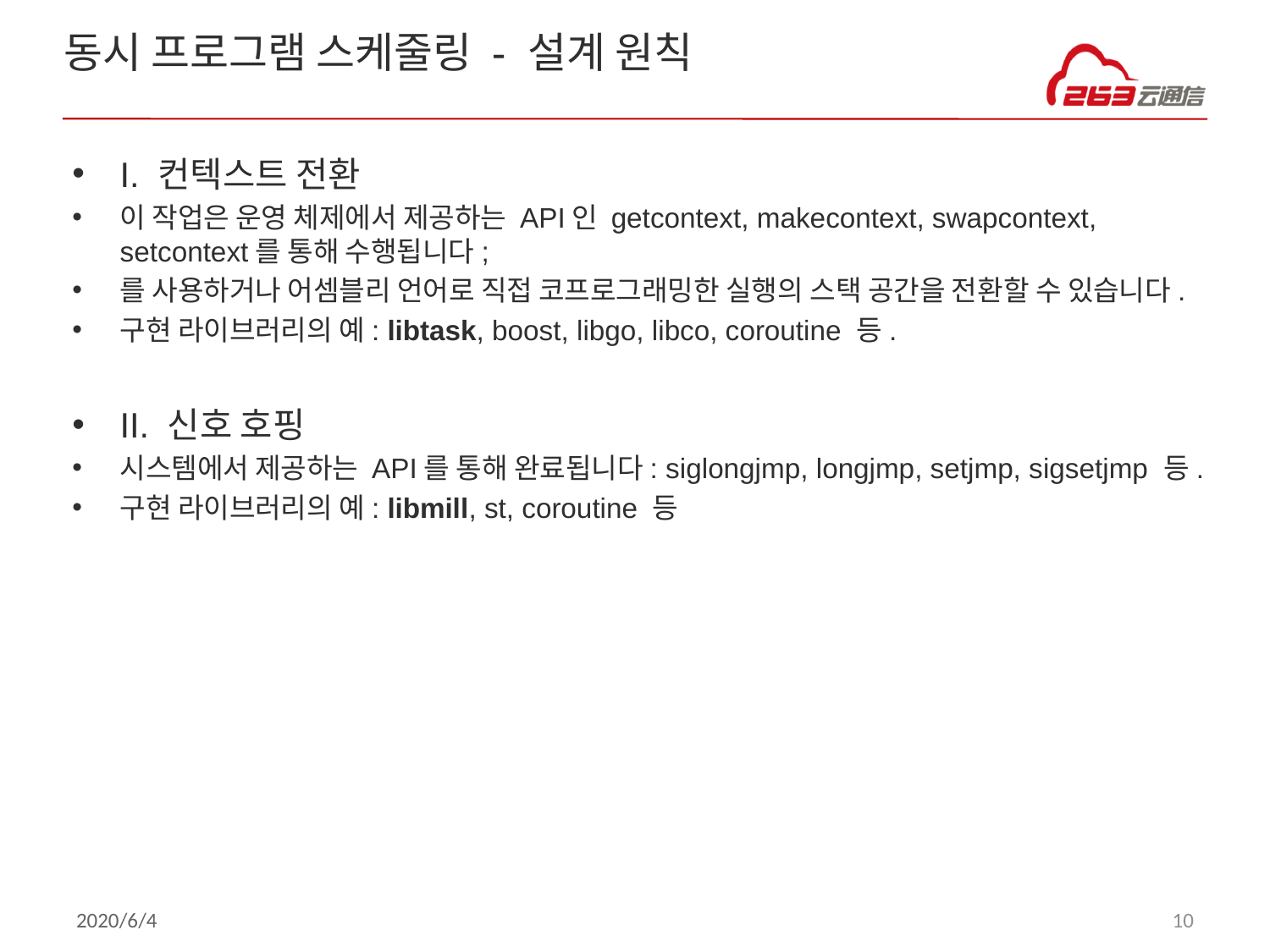

# 동시 프로그램 스케줄링 - 설계 원칙
I. 컨텍스트 전환
이 작업은 운영 체제에서 제공하는 API인 getcontext, makecontext, swapcontext, setcontext를 통해 수행됩니다;
를 사용하거나 어셈블리 언어로 직접 코프로그래밍한 실행의 스택 공간을 전환할 수 있습니다.
구현 라이브러리의 예: libtask, boost, libgo, libco, coroutine 등.

II. 신호 호핑
시스템에서 제공하는 API를 통해 완료됩니다: siglongjmp, longjmp, setjmp, sigsetjmp 등.
구현 라이브러리의 예: libmill, st, coroutine 등